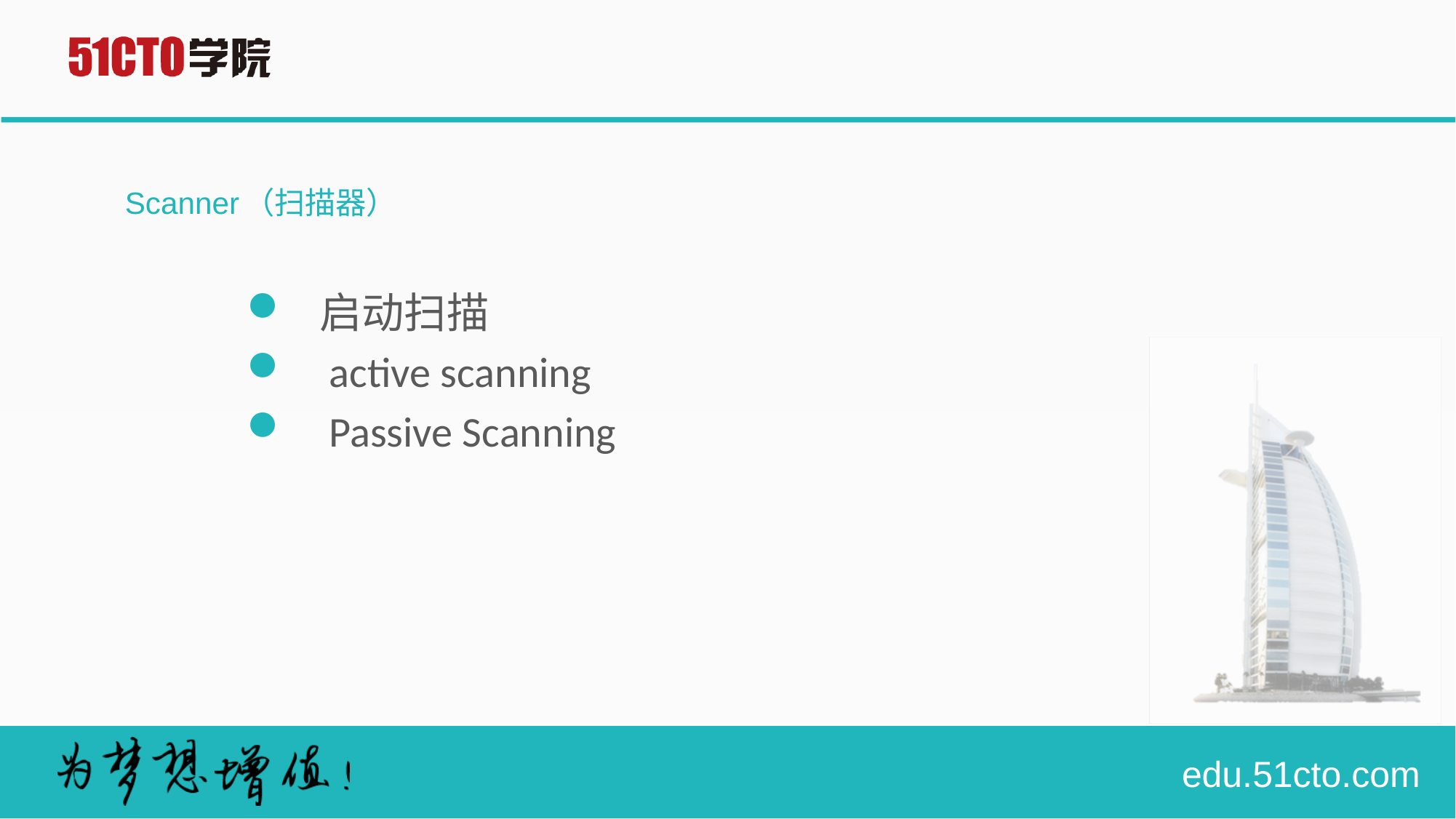

# Scanner（扫描器）
启动扫描
 active scanning
 Passive Scanning